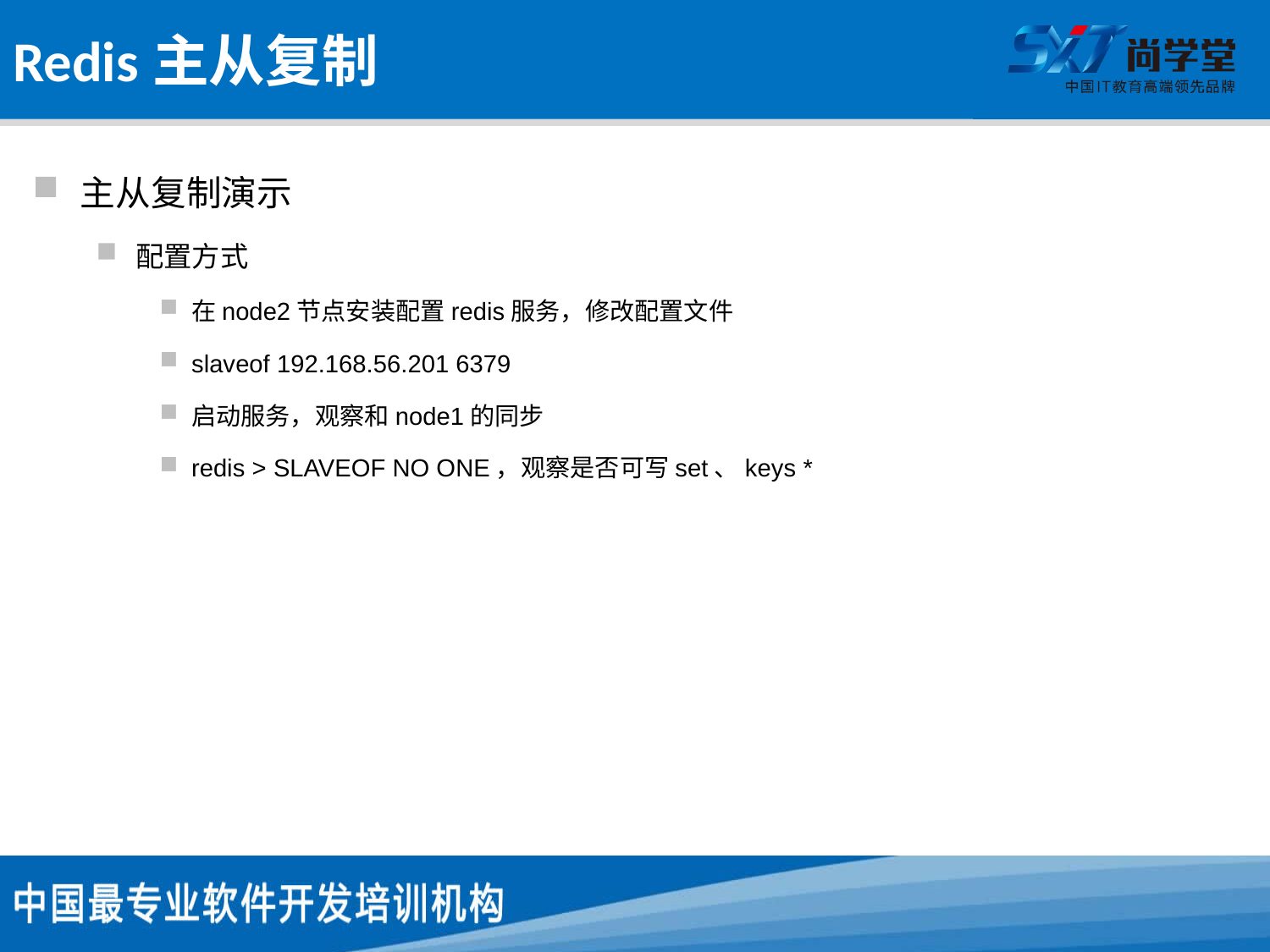

# Redis主从复制
主从复制演示
配置方式
在node2节点安装配置redis服务，修改配置文件
slaveof 192.168.56.201 6379
启动服务，观察和node1的同步
redis > SLAVEOF NO ONE，观察是否可写set、keys *